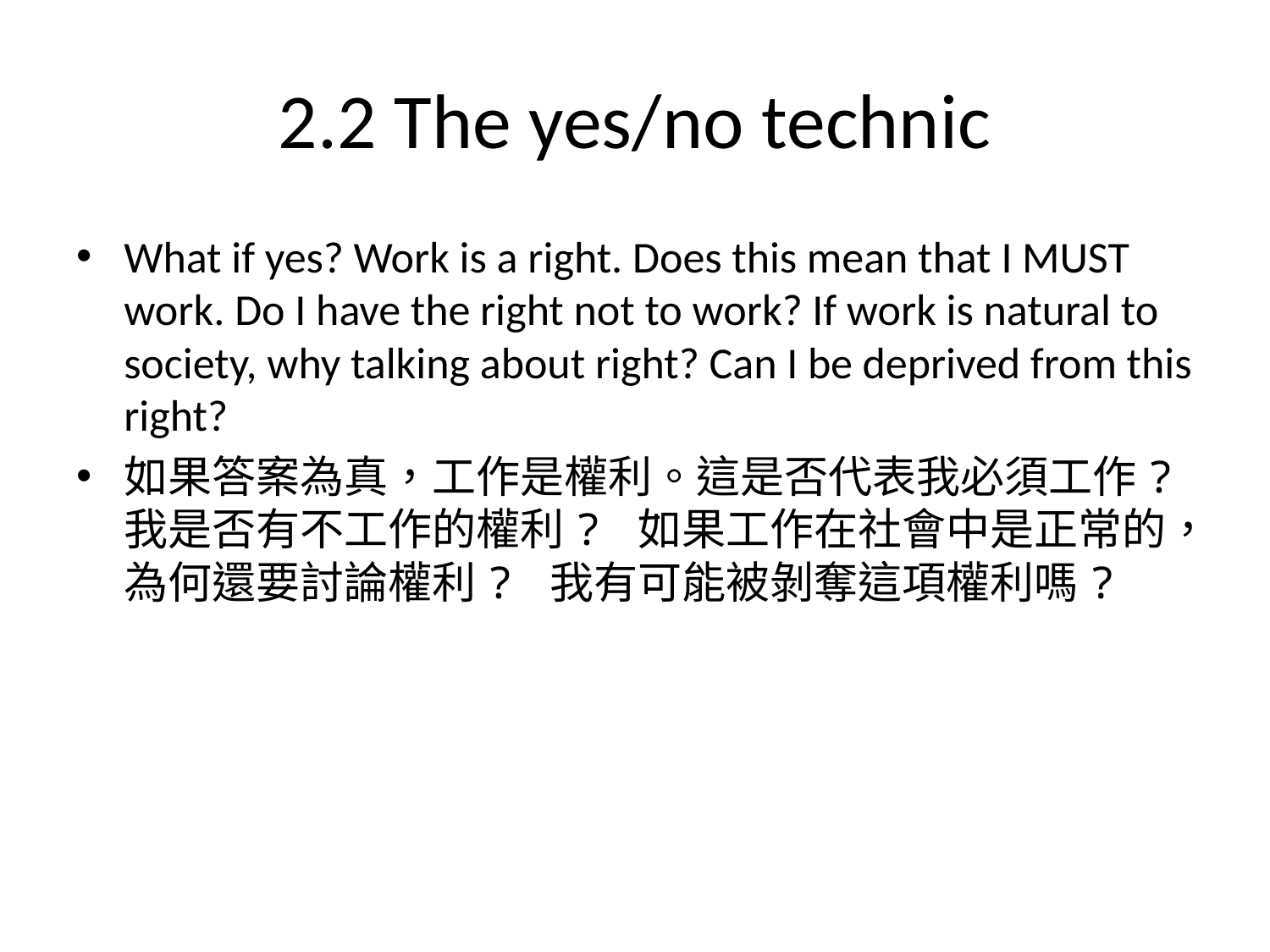

# 2.2 The yes/no technic
What if yes? Work is a right. Does this mean that I MUST work. Do I have the right not to work? If work is natural to society, why talking about right? Can I be deprived from this right?
如果答案為真，工作是權利。這是否代表我必須工作? 我是否有不工作的權利? 如果工作在社會中是正常的，為何還要討論權利? 我有可能被剝奪這項權利嗎?